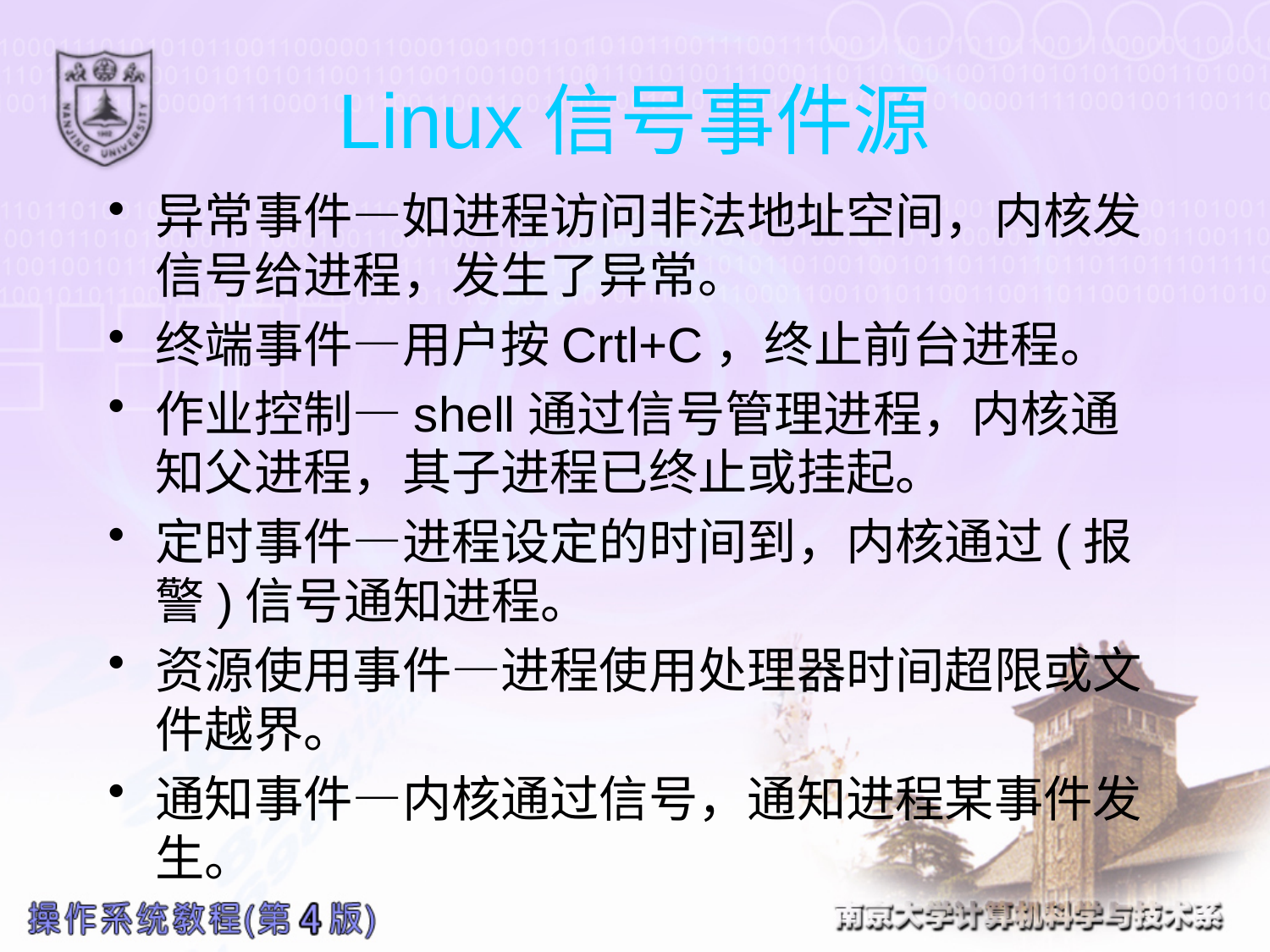

# Linux信号事件源
异常事件—如进程访问非法地址空间，内核发信号给进程，发生了异常。
终端事件—用户按Crtl+C，终止前台进程。
作业控制—shell通过信号管理进程，内核通知父进程，其子进程已终止或挂起。
定时事件—进程设定的时间到，内核通过(报警)信号通知进程。
资源使用事件—进程使用处理器时间超限或文件越界。
通知事件—内核通过信号，通知进程某事件发生。